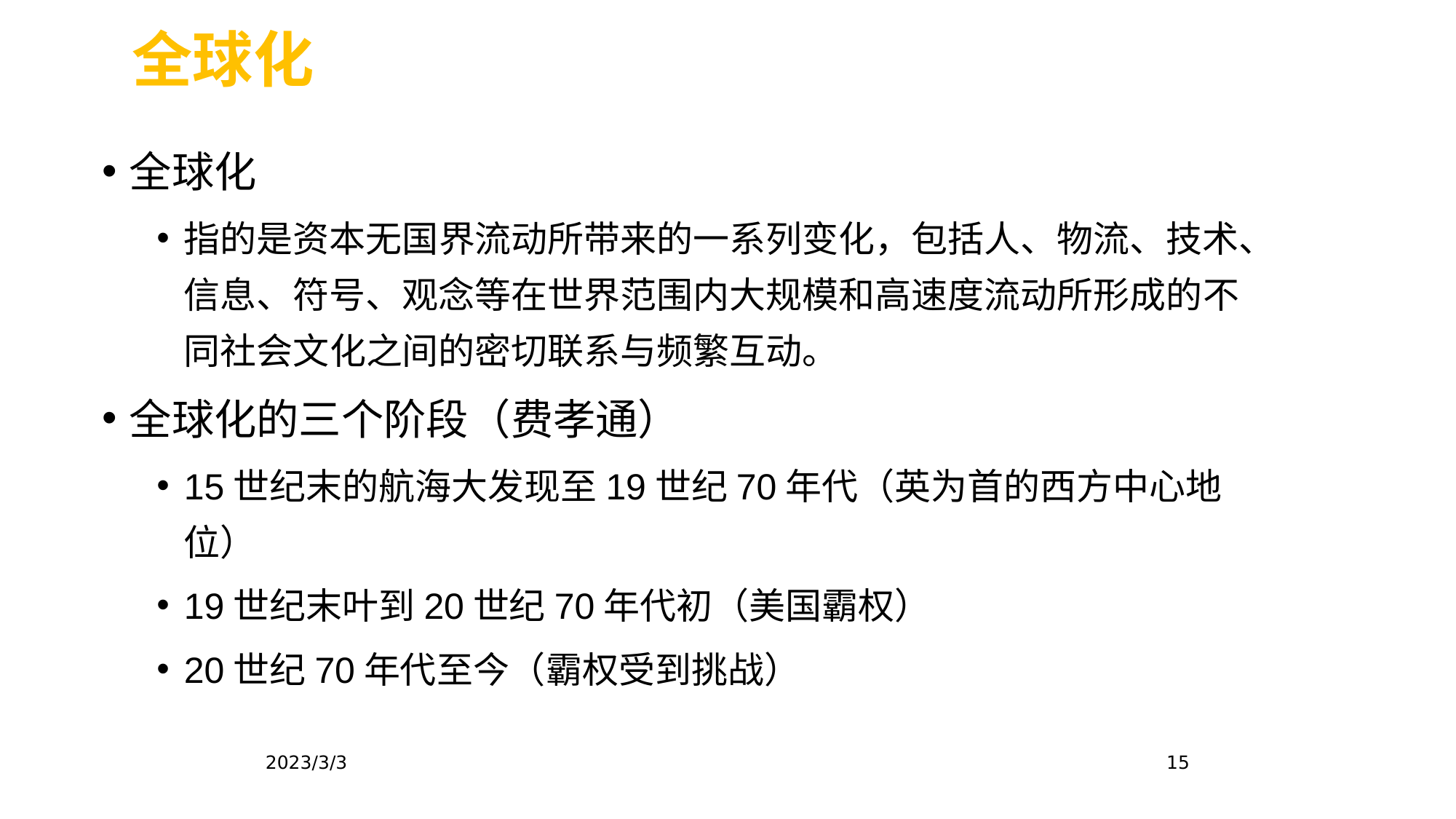

全球化
全球化
指的是资本无国界流动所带来的一系列变化，包括人、物流、技术、信息、符号、观念等在世界范围内大规模和高速度流动所形成的不同社会文化之间的密切联系与频繁互动。
全球化的三个阶段（费孝通）
15世纪末的航海大发现至19世纪70年代（英为首的西方中心地位）
19世纪末叶到20世纪70年代初（美国霸权）
20世纪70年代至今（霸权受到挑战）

2023/3/3
15